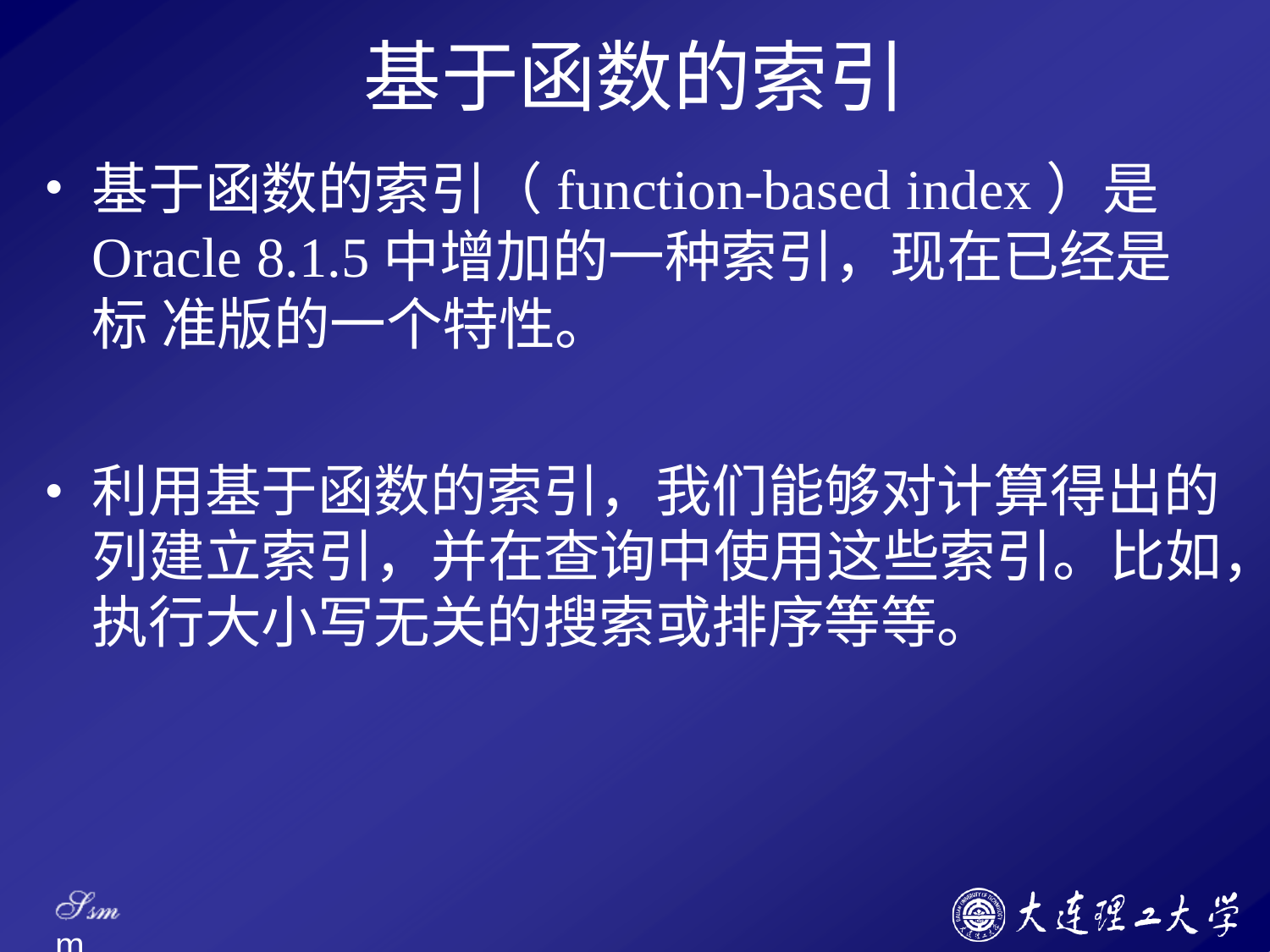

# 基于函数的索引
基于函数的索引（function-based index）是 Oracle 8.1.5中增加的一种索引，现在已经是标 准版的一个特性。

利用基于函数的索引，我们能够对计算得出的 列建立索引，并在查询中使用这些索引。比如， 执行大小写无关的搜索或排序等等。

Ssm